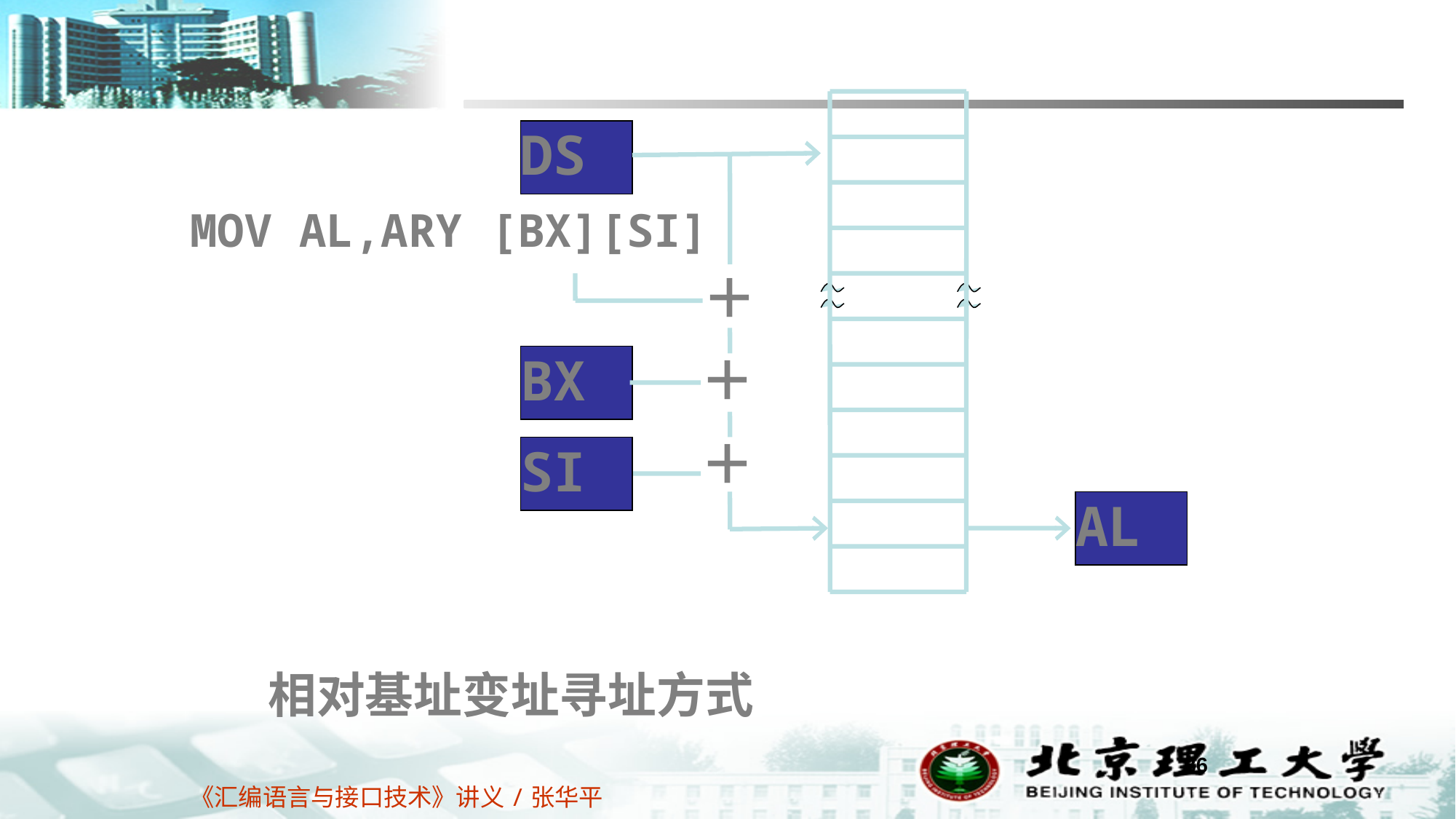

DS

MOV AL,ARY [BX][SI]

＋

BX
＋

＋
SI

AL

相对基址变址寻址方式
36